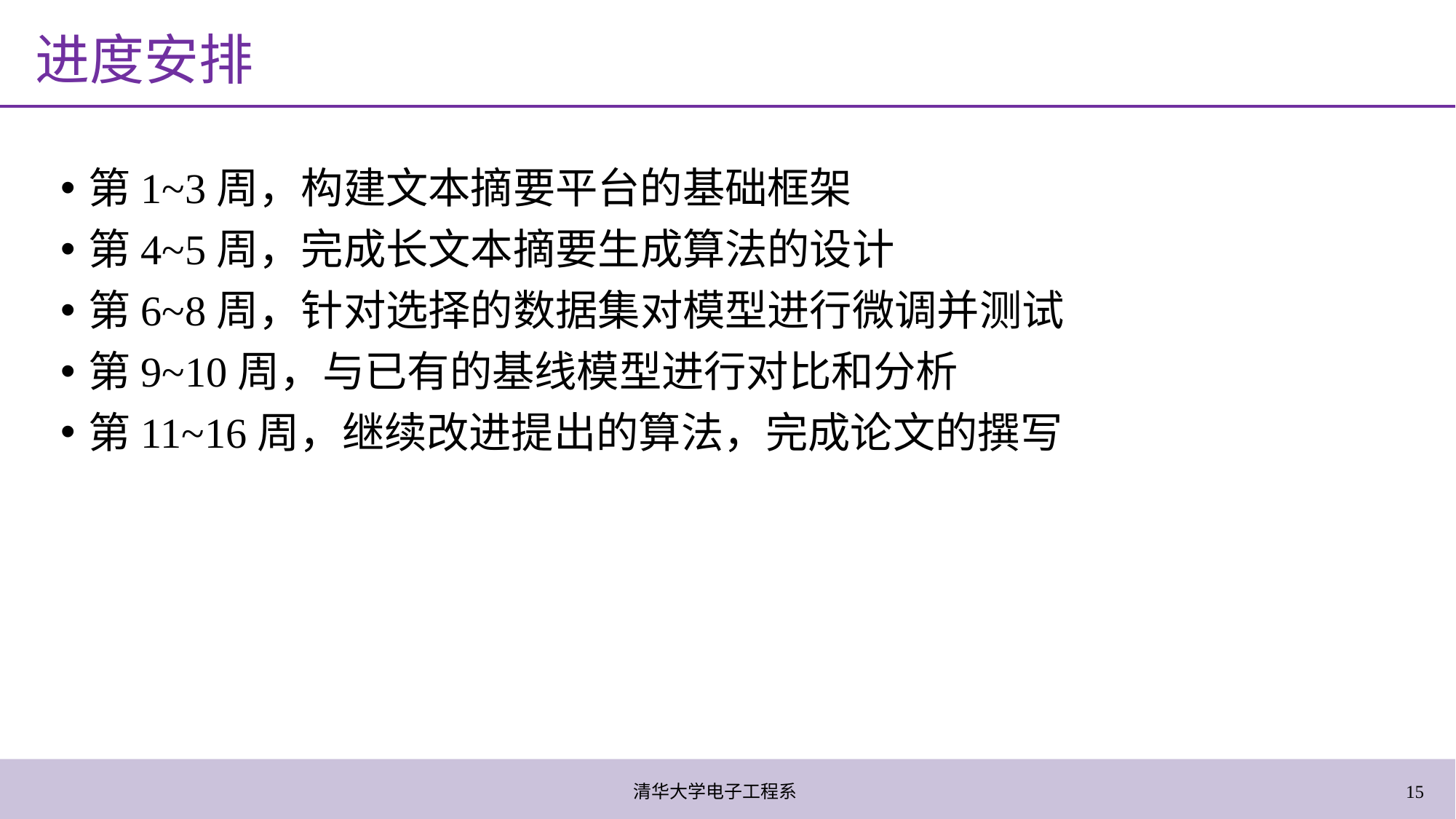

# 进度安排
第1~3周，构建文本摘要平台的基础框架
第4~5周，完成长文本摘要生成算法的设计
第6~8周，针对选择的数据集对模型进行微调并测试
第9~10周，与已有的基线模型进行对比和分析
第11~16周，继续改进提出的算法，完成论文的撰写
清华大学电子工程系
15